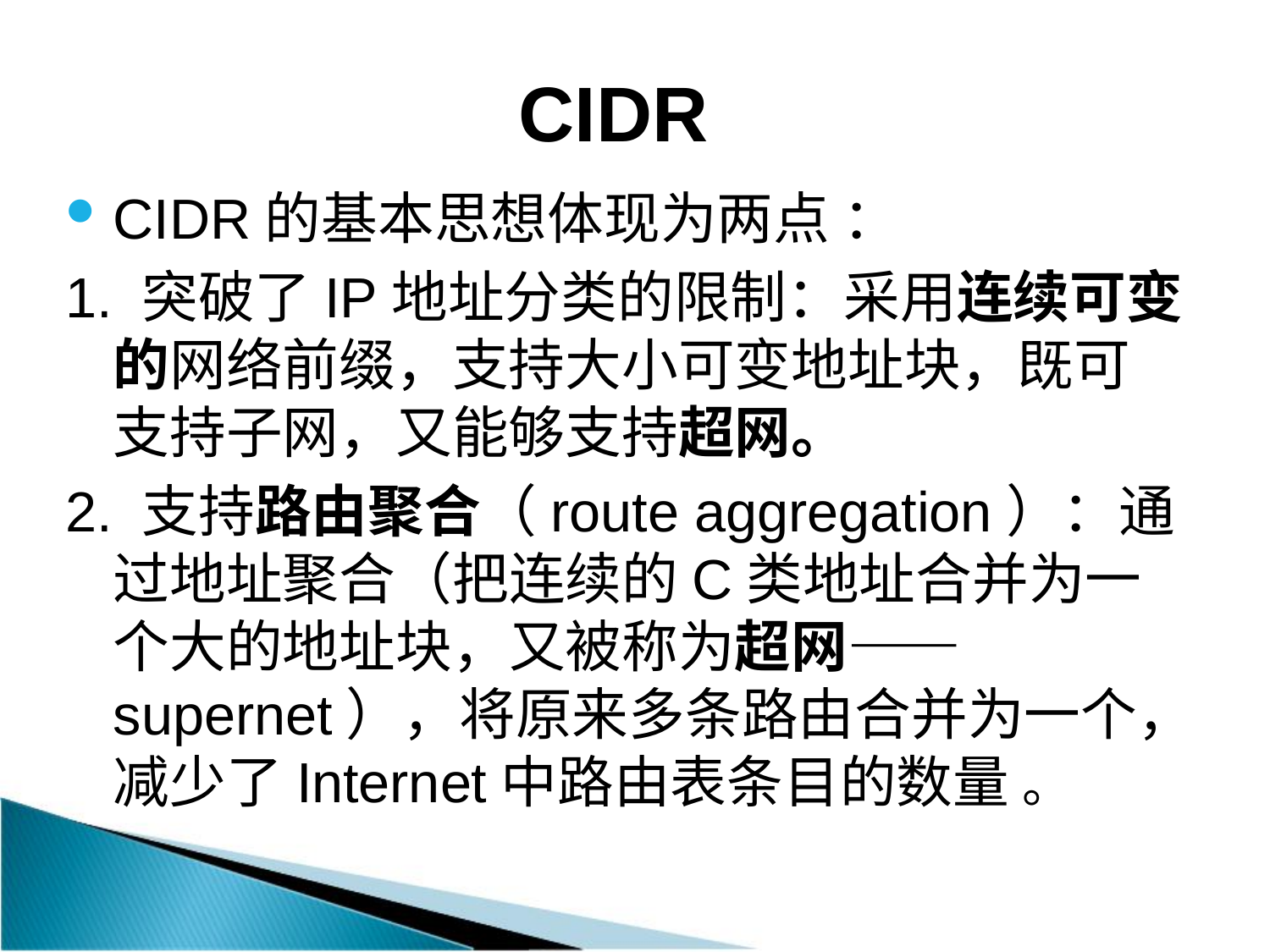

# CIDR
CIDR的基本思想体现为两点 ：
1. 突破了IP地址分类的限制：采用连续可变的网络前缀，支持大小可变地址块，既可支持子网，又能够支持超网。
2. 支持路由聚合（route aggregation）：通过地址聚合（把连续的C类地址合并为一个大的地址块，又被称为超网——supernet），将原来多条路由合并为一个，减少了Internet中路由表条目的数量 。